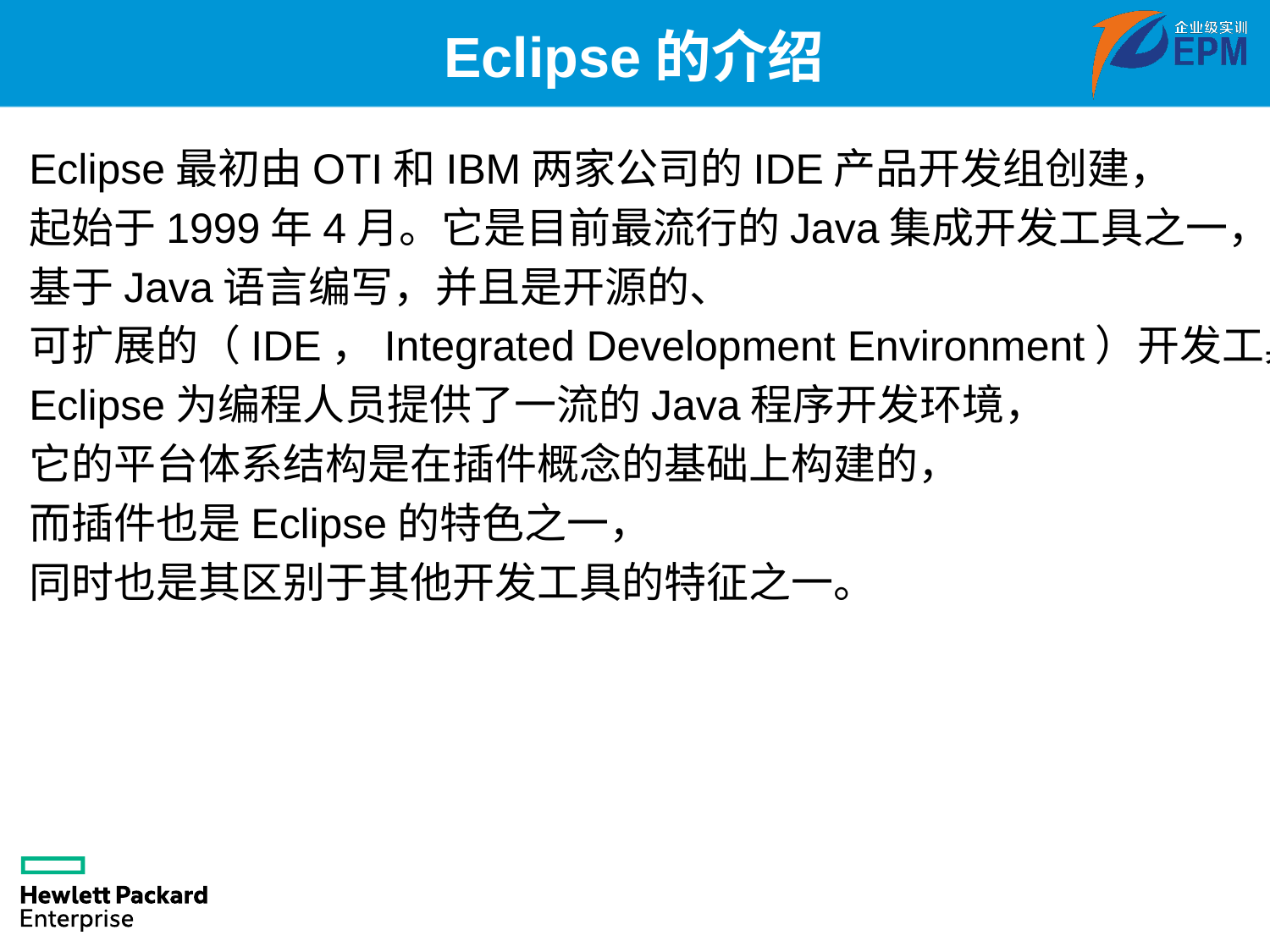

# Eclipse的介绍
Eclipse最初由OTI和IBM两家公司的IDE产品开发组创建，
起始于1999年4月。它是目前最流行的Java集成开发工具之一，
基于Java语言编写，并且是开源的、
可扩展的（IDE，Integrated Development Environment）开发工具。
Eclipse为编程人员提供了一流的Java程序开发环境，
它的平台体系结构是在插件概念的基础上构建的，
而插件也是Eclipse的特色之一，
同时也是其区别于其他开发工具的特征之一。